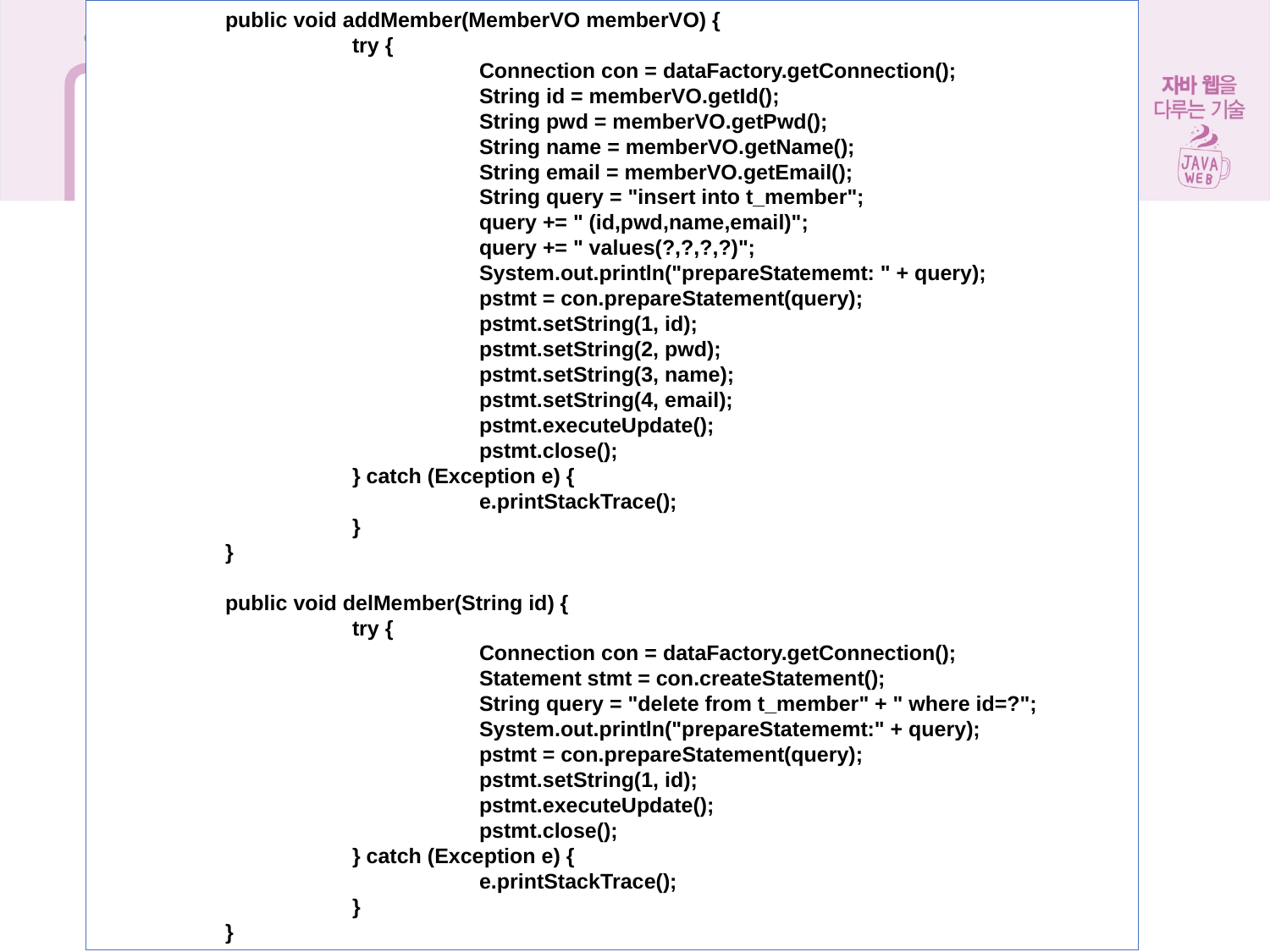

public void addMember(MemberVO memberVO) {
		try {
			Connection con = dataFactory.getConnection();
			String id = memberVO.getId();
			String pwd = memberVO.getPwd();
			String name = memberVO.getName();
			String email = memberVO.getEmail();
			String query = "insert into t_member";
			query += " (id,pwd,name,email)";
			query += " values(?,?,?,?)";
			System.out.println("prepareStatememt: " + query);
			pstmt = con.prepareStatement(query);
			pstmt.setString(1, id);
			pstmt.setString(2, pwd);
			pstmt.setString(3, name);
			pstmt.setString(4, email);
			pstmt.executeUpdate();
			pstmt.close();
		} catch (Exception e) {
			e.printStackTrace();
		}
	}

	public void delMember(String id) {
		try {
			Connection con = dataFactory.getConnection();
			Statement stmt = con.createStatement();
			String query = "delete from t_member" + " where id=?";
			System.out.println("prepareStatememt:" + query);
			pstmt = con.prepareStatement(query);
			pstmt.setString(1, id);
			pstmt.executeUpdate();
			pstmt.close();
		} catch (Exception e) {
			e.printStackTrace();
		}
	}
9장 쿠키와 세션 알아보기
9.6 세션을 이용한 로그인 예제